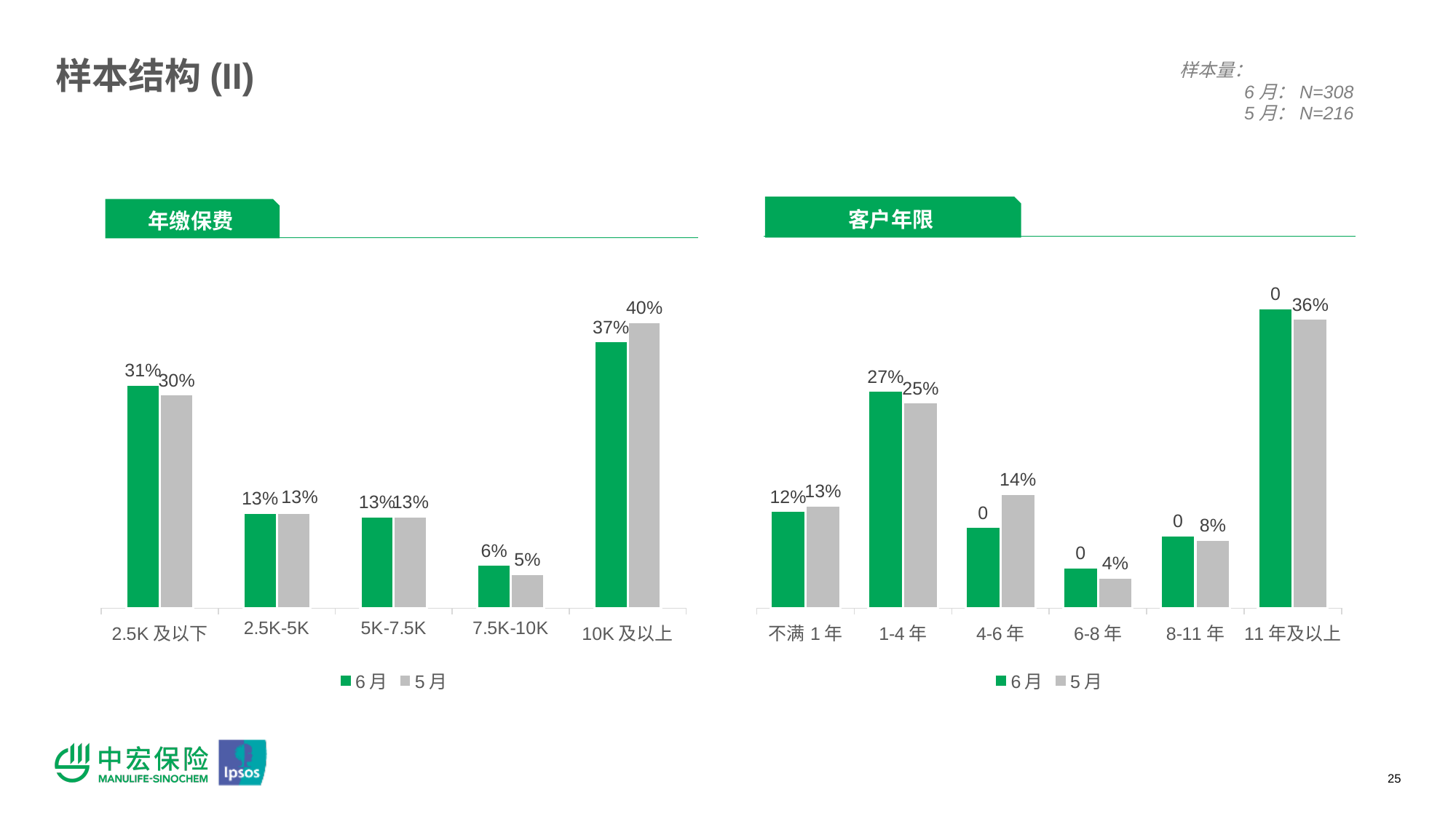

样本量：
  6月：N=308
  5月：N=216
样本结构(II)
客户年限
年缴保费

### Chart

| Category | 6月 | 5月 |
|---|---|---|
| 不满1年 | 0.12 | 0.126760563380282 |
| 1-4年 | 0.26797385620915 | 0.253521126760563 |
| 4-6年 | 0.1 | 0.140845070422535 |
| 6-8年 | 0.05 | 0.0375586854460094 |
| 8-11年 | 0.09 | 0.0845070422535211 |
| 11年及以上 | 0.37 | 0.356807511737089 |

### Chart

| Category | 6月 | 5月 |
|---|---|---|
| 2.5K及以下 | 0.31 | 0.296296296296296 |
| 2.5K-5K | 0.132275132275132 | 0.132275132275132 |
| 5K-7.5K | 0.126984126984127 | 0.126984126984127 |
| 7.5K-10K | 0.06 | 0.0476190476190476 |
| 10K及以上 | 0.37 | 0.396825396825397 |
25